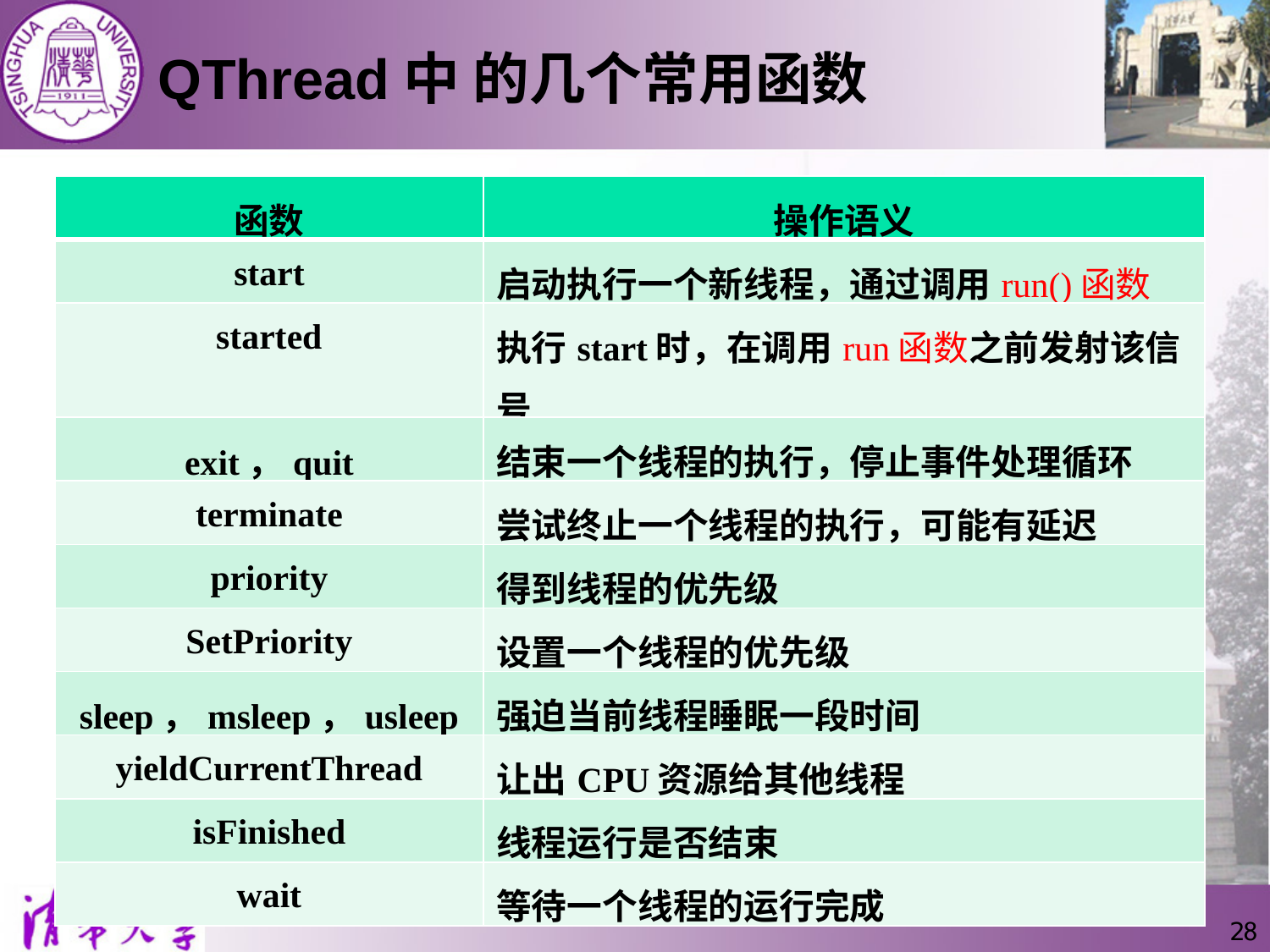

# QThread中 的几个常用函数
| 函数 | 操作语义 |
| --- | --- |
| start | 启动执行一个新线程，通过调用run()函数 |
| started | 执行start时，在调用run函数之前发射该信号 |
| exit，quit | 结束一个线程的执行，停止事件处理循环 |
| terminate | 尝试终止一个线程的执行，可能有延迟 |
| priority | 得到线程的优先级 |
| SetPriority | 设置一个线程的优先级 |
| sleep，msleep，usleep | 强迫当前线程睡眠一段时间 |
| yieldCurrentThread | 让出CPU资源给其他线程 |
| isFinished | 线程运行是否结束 |
| wait | 等待一个线程的运行完成 |
28